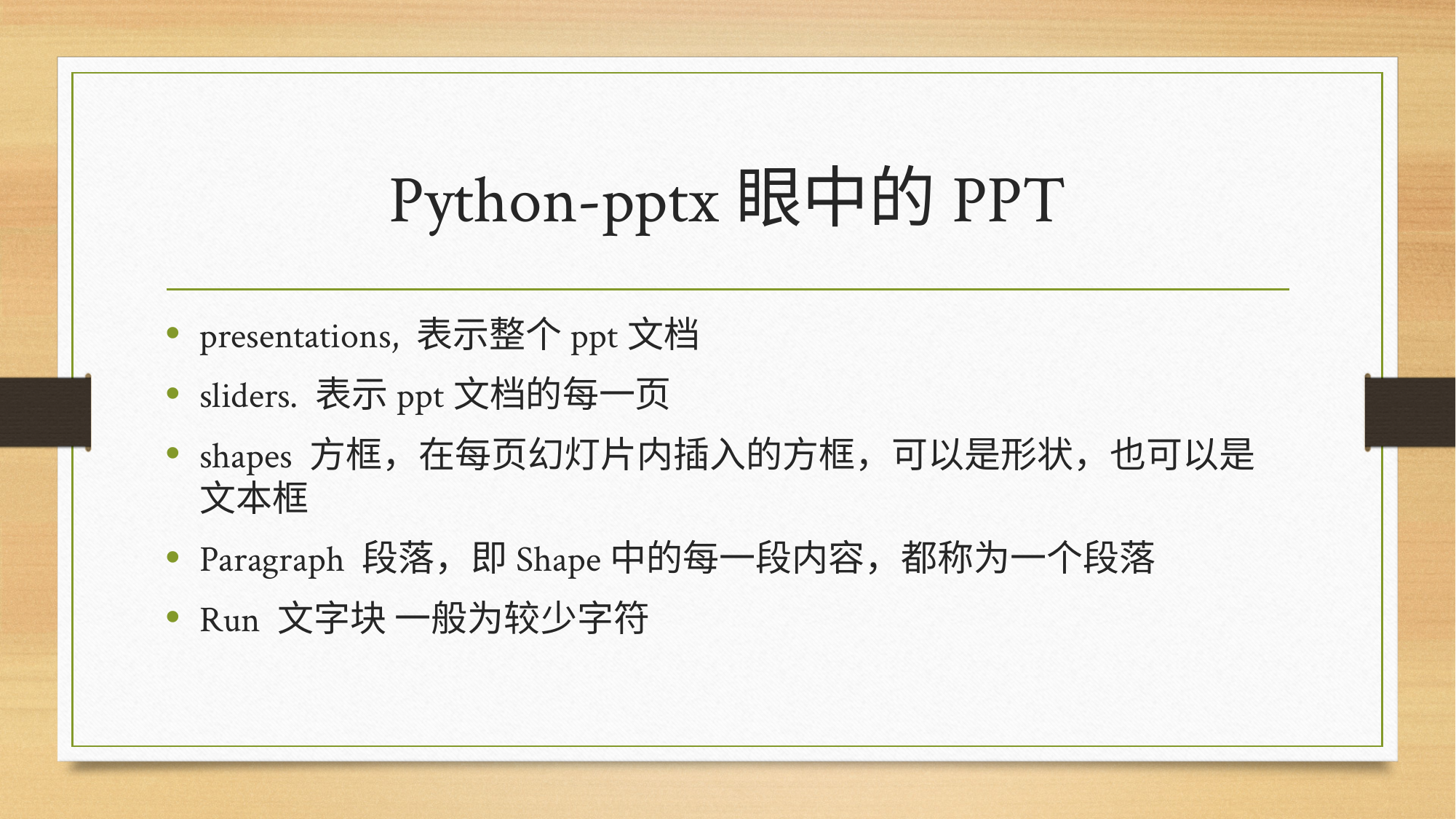

# Python-pptx眼中的PPT
presentations, 表示整个ppt文档
sliders. 表示ppt文档的每一页
shapes 方框，在每页幻灯片内插入的方框，可以是形状，也可以是文本框
Paragraph 段落，即Shape中的每一段内容，都称为一个段落
Run 文字块 一般为较少字符